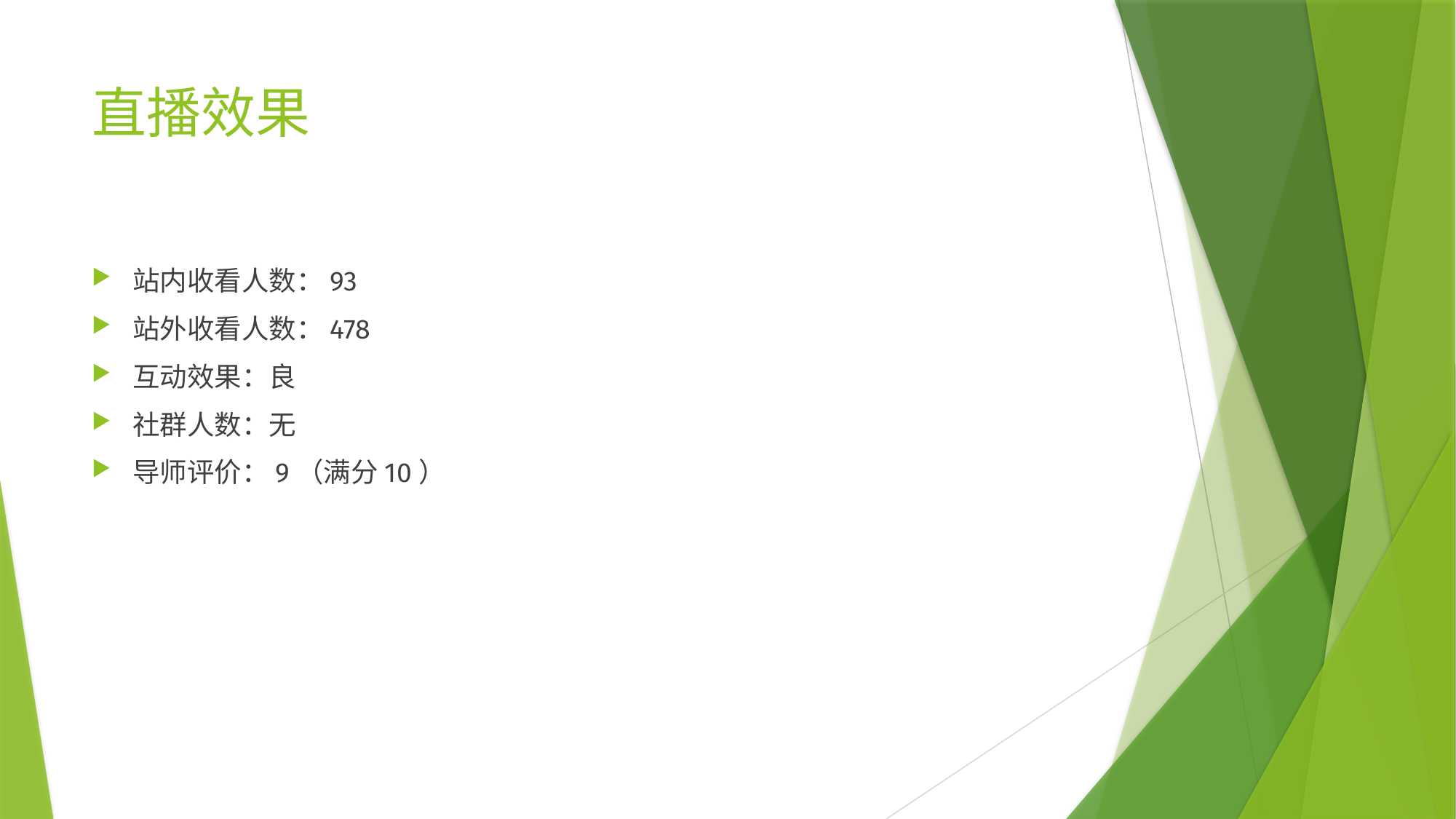

# 直播效果
站内收看人数：93
站外收看人数：478
互动效果：良
社群人数：无
导师评价：9（满分10）